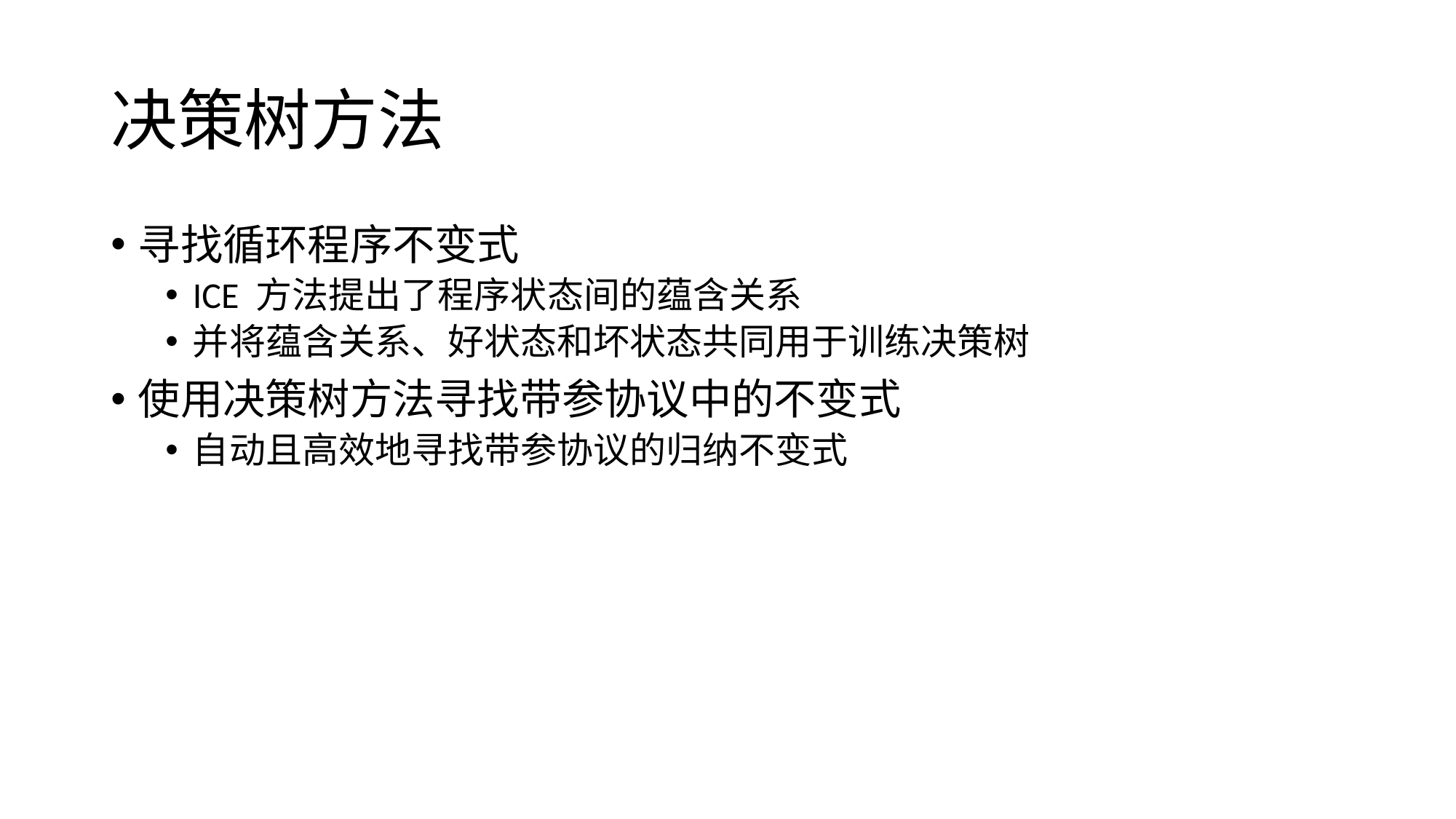

# 决策树方法
寻找循环程序不变式
ICE 方法提出了程序状态间的蕴含关系
并将蕴含关系、好状态和坏状态共同用于训练决策树
使用决策树方法寻找带参协议中的不变式
自动且高效地寻找带参协议的归纳不变式